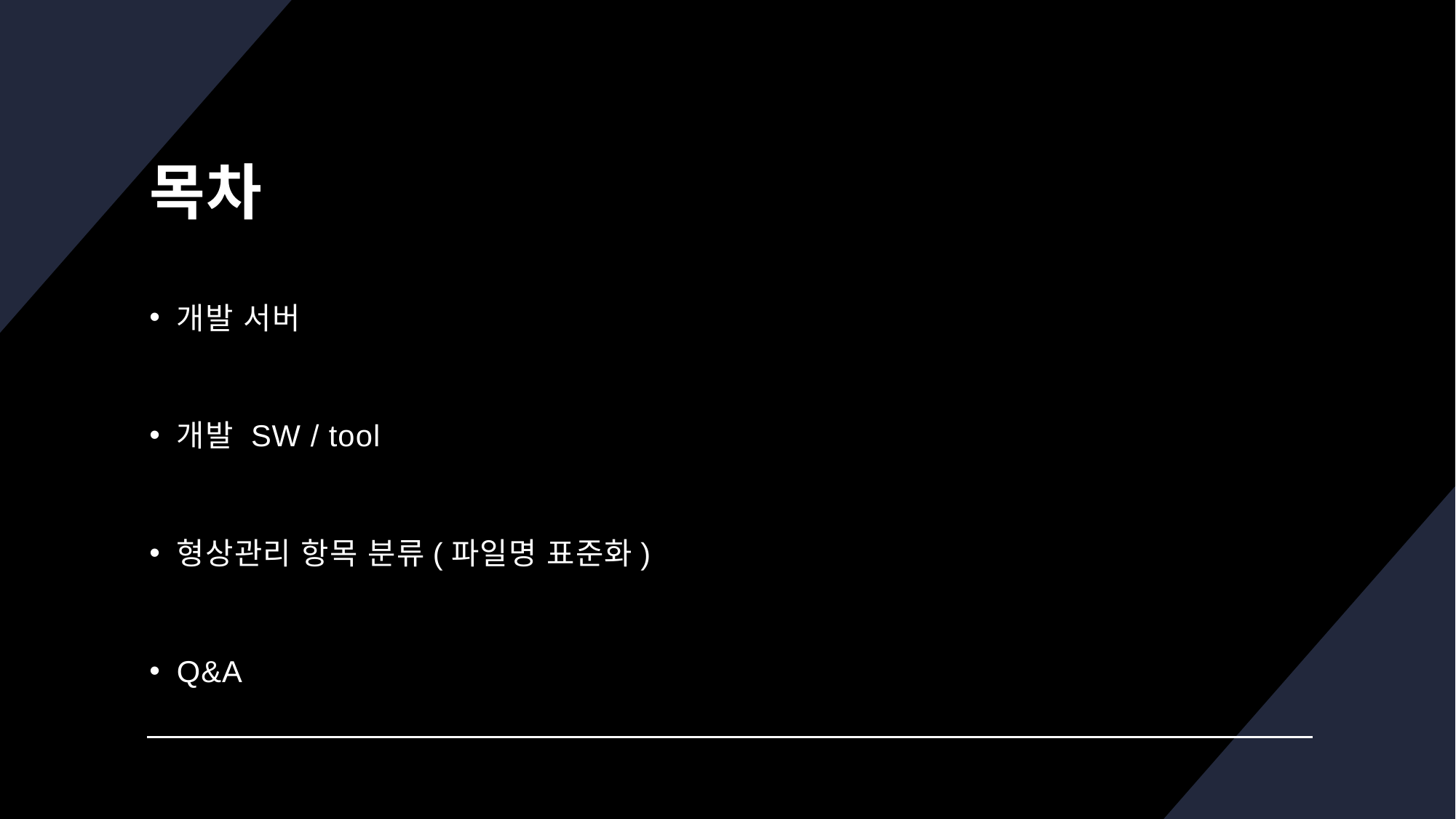

# 목차
개발 서버

개발 SW / tool

형상관리 항목 분류(파일명 표준화)

Q&A